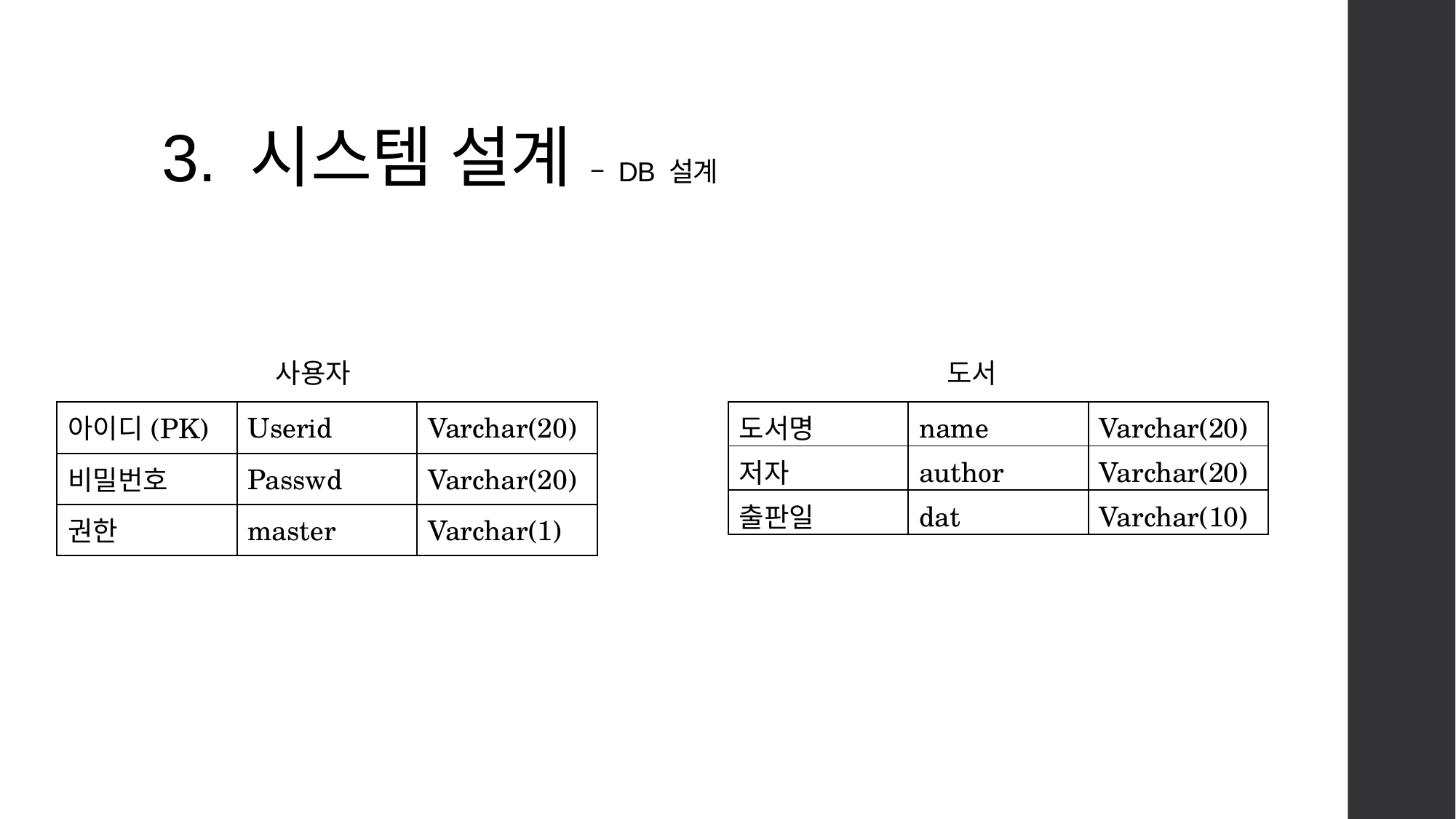

# 3. 시스템 설계 – DB 설계
사용자
도서
| 아이디(PK) | Userid | Varchar(20) |
| --- | --- | --- |
| 비밀번호 | Passwd | Varchar(20) |
| 권한 | master | Varchar(1) |
| 도서명 | name | Varchar(20) |
| --- | --- | --- |
| 저자 | author | Varchar(20) |
| 출판일 | dat | Varchar(10) |